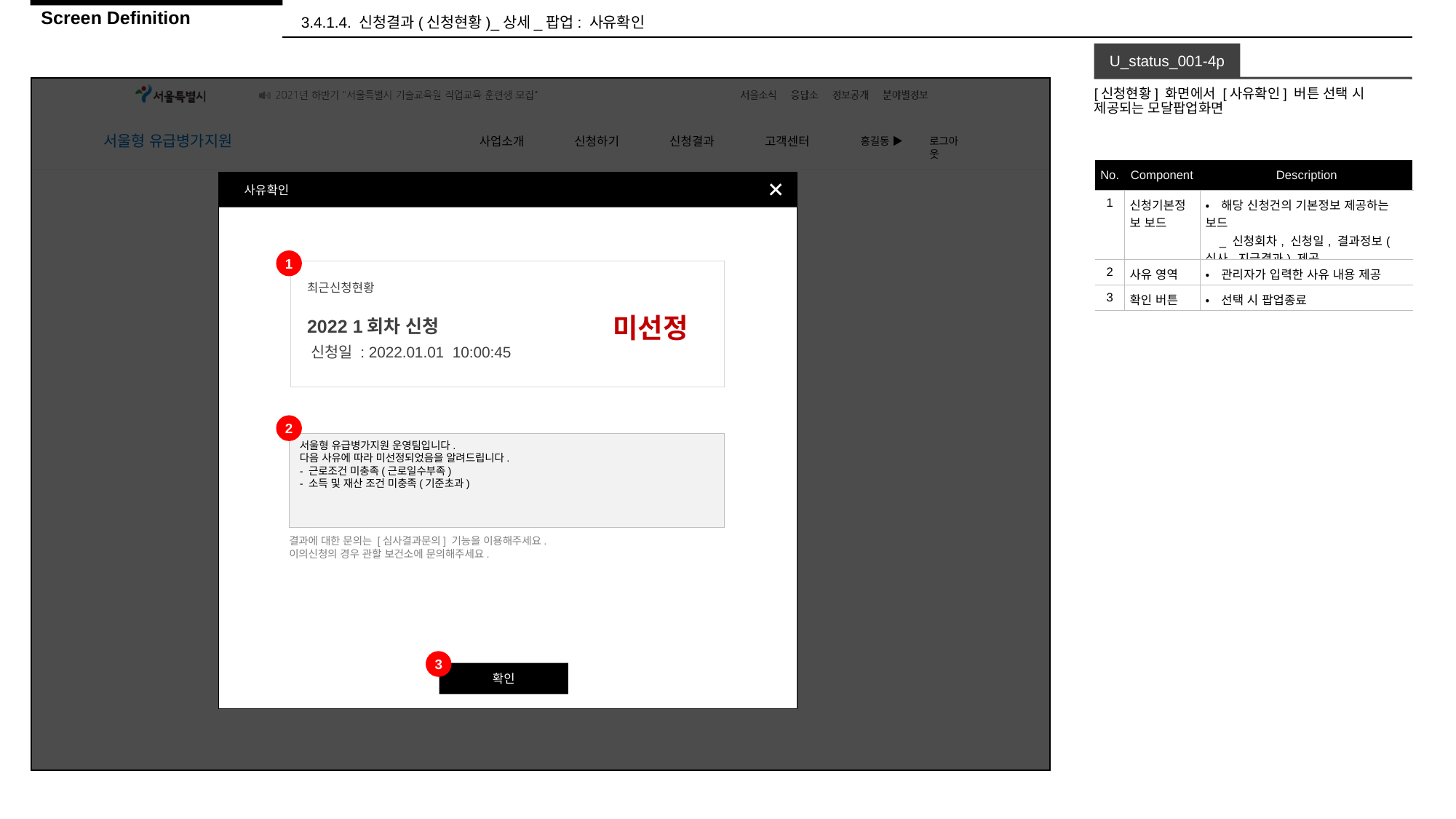

Screen Definition
3.4.1.4. 신청결과(신청현황)_상세_팝업: 사유확인
U_status_001-4p

[신청현황] 화면에서 [사유확인] 버튼 선택 시 제공되는 모달팝업화면
| No. | Component | Description |
| --- | --- | --- |
| 1 | 신청기본정보 보드 | •해당 신청건의 기본정보 제공하는 보드 \_ 신청회차, 신청일, 결과정보(심사-지급결과) 제공 |
| 2 | 사유 영역 | •관리자가 입력한 사유 내용 제공 |
| 3 | 확인 버튼 | •선택 시 팝업종료 |

사유확인
1

최근신청현황
미선정
2022 1회차 신청
신청일 : 2022.01.01  10:00:45
2
서울형 유급병가지원 운영팀입니다.
다음 사유에 따라 미선정되었음을 알려드립니다.
- 근로조건 미충족(근로일수부족)
- 소득 및 재산 조건 미충족(기준초과)
결과에 대한 문의는 [심사결과문의] 기능을 이용해주세요.
이의신청의 경우 관할 보건소에 문의해주세요.
3
확인